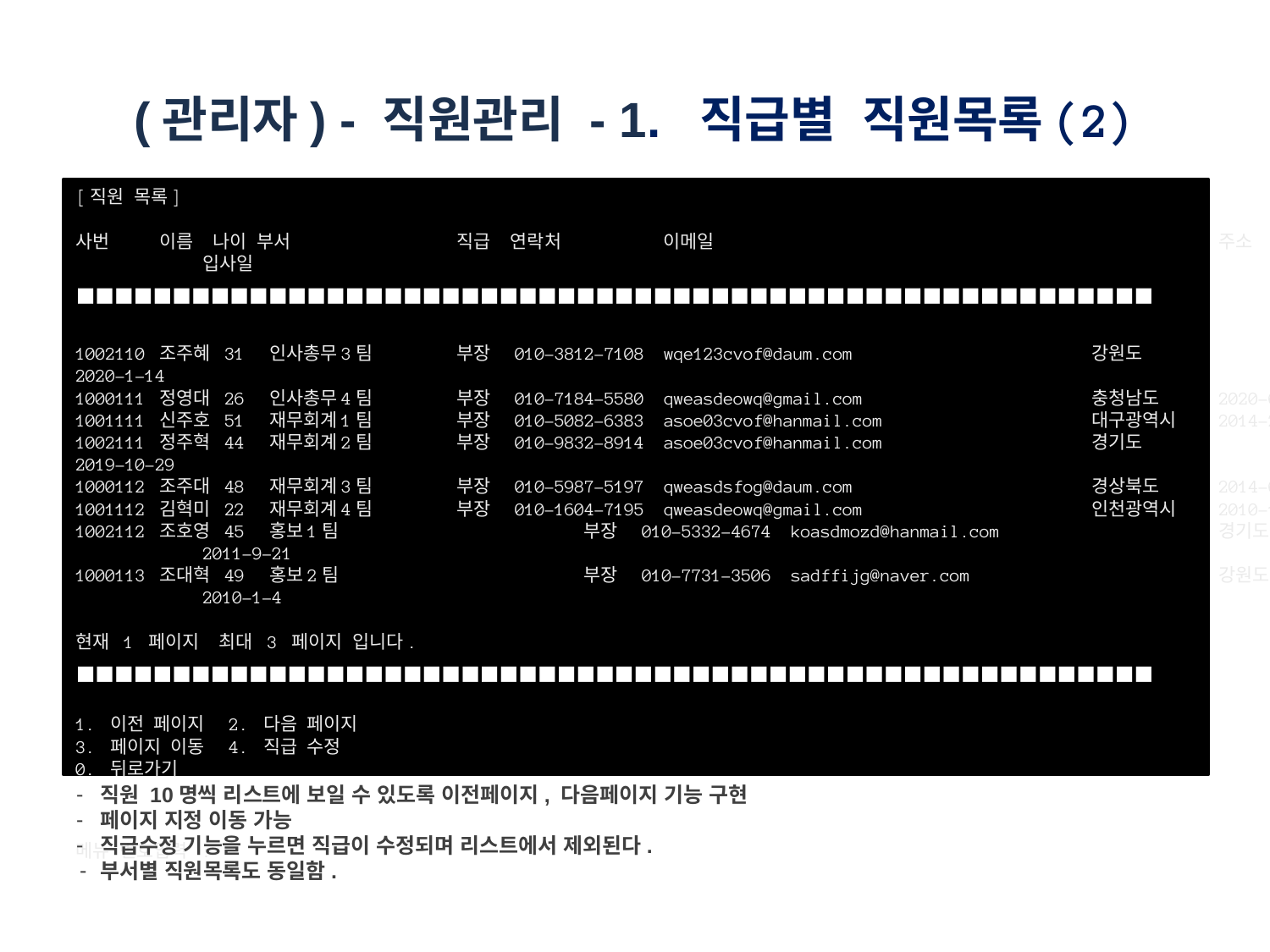

# (관리자) - 직원관리 - 1. 직급별 직원목록(2)

[직원 목록]

사번     이름  나이 부서		직급  연락처	        이메일				주소		입사일
■■■■■■■■■■■■■■■■■■■■■■■■■■■■■■■■■■■■■■■■■■■■■■■■■■■■■■■■

1002110 조주혜 31  인사총무3팀	부장  010-3812-7108  wqe123cvof@daum.com		강원도		2020-1-14
1000111 정영대 26  인사총무4팀	부장  010-7184-5580  qweasdeowq@gmail.com		충청남도	2020-6-3
1001111 신주호 51  재무회계1팀	부장  010-5082-6383  asoe03cvof@hanmail.com		대구광역시	2014-2-10
1002111 정주혁 44  재무회계2팀	부장  010-9832-8914  asoe03cvof@hanmail.com		경기도		2019-10-29
1000112 조주대 48  재무회계3팀	부장  010-5987-5197  qweasdsfog@daum.com		경상북도	2014-6-10
1001112 김혁미 22  재무회계4팀	부장  010-1604-7195  qweasdeowq@gmail.com		인천광역시	2010-11-1
1002112 조호영 45  홍보1팀		부장  010-5332-4674  koasdmozd@hanmail.com		경기도		2011-9-21
1000113 조대혁 49  홍보2팀		부장  010-7731-3506  sadffijg@naver.com		강원도		2010-1-4

현재 1 페이지  최대 3 페이지 입니다.
■■■■■■■■■■■■■■■■■■■■■■■■■■■■■■■■■■■■■■■■■■■■■■■■■■■■■■■■

1. 이전 페이지  2. 다음 페이지
3. 페이지 이동  4. 직급 수정
0. 뒤로가기
■■■■■■■■■■■■■■■■■■■■■■■■■■■■■■■■■■■■■■■■■■■■■■■■■■■■■■■■

메뉴 번호입력 :

직원 10명씩 리스트에 보일 수 있도록 이전페이지, 다음페이지 기능 구현
페이지 지정 이동 가능
직급수정 기능을 누르면 직급이 수정되며 리스트에서 제외된다.
부서별 직원목록도 동일함.